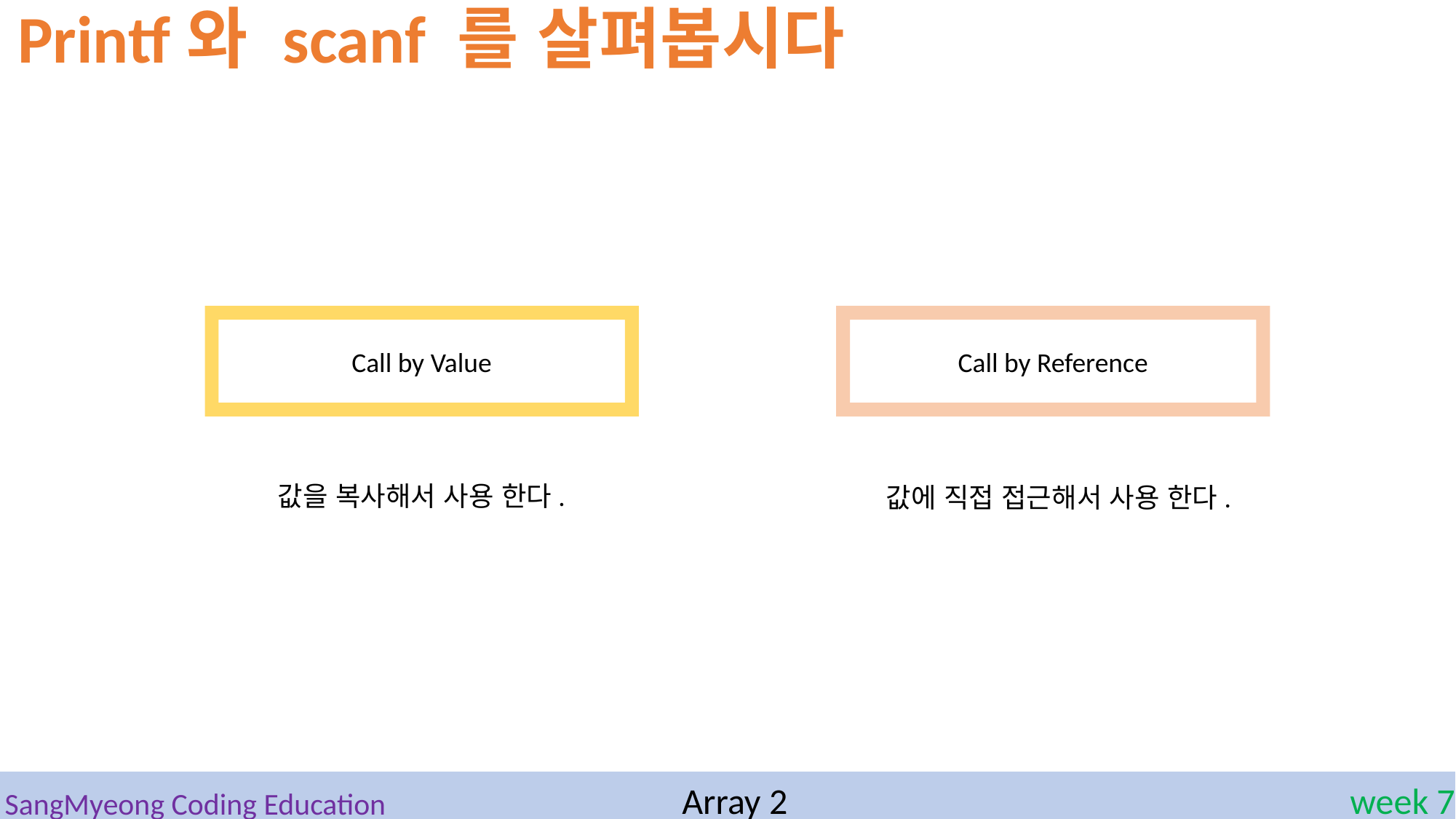

Printf와 scanf 를 살펴봅시다
Call by Value
Call by Reference
값을 복사해서 사용 한다.
값에 직접 접근해서 사용 한다.

Array 2
# SangMyeong Coding Education
week 7